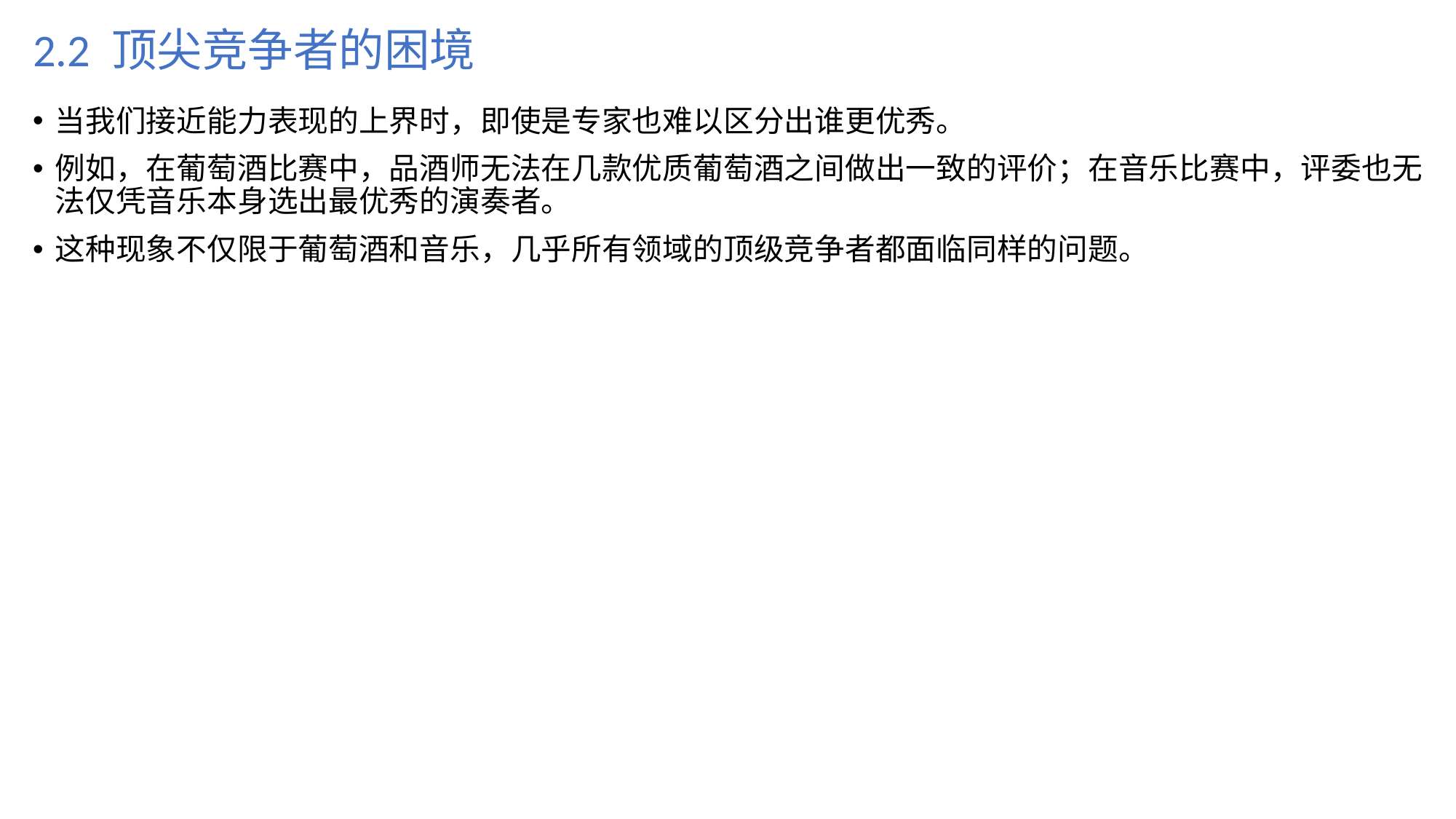

# 2.2 顶尖竞争者的困境
当我们接近能力表现的上界时，即使是专家也难以区分出谁更优秀。
例如，在葡萄酒比赛中，品酒师无法在几款优质葡萄酒之间做出一致的评价；在音乐比赛中，评委也无法仅凭音乐本身选出最优秀的演奏者。
这种现象不仅限于葡萄酒和音乐，几乎所有领域的顶级竞争者都面临同样的问题。